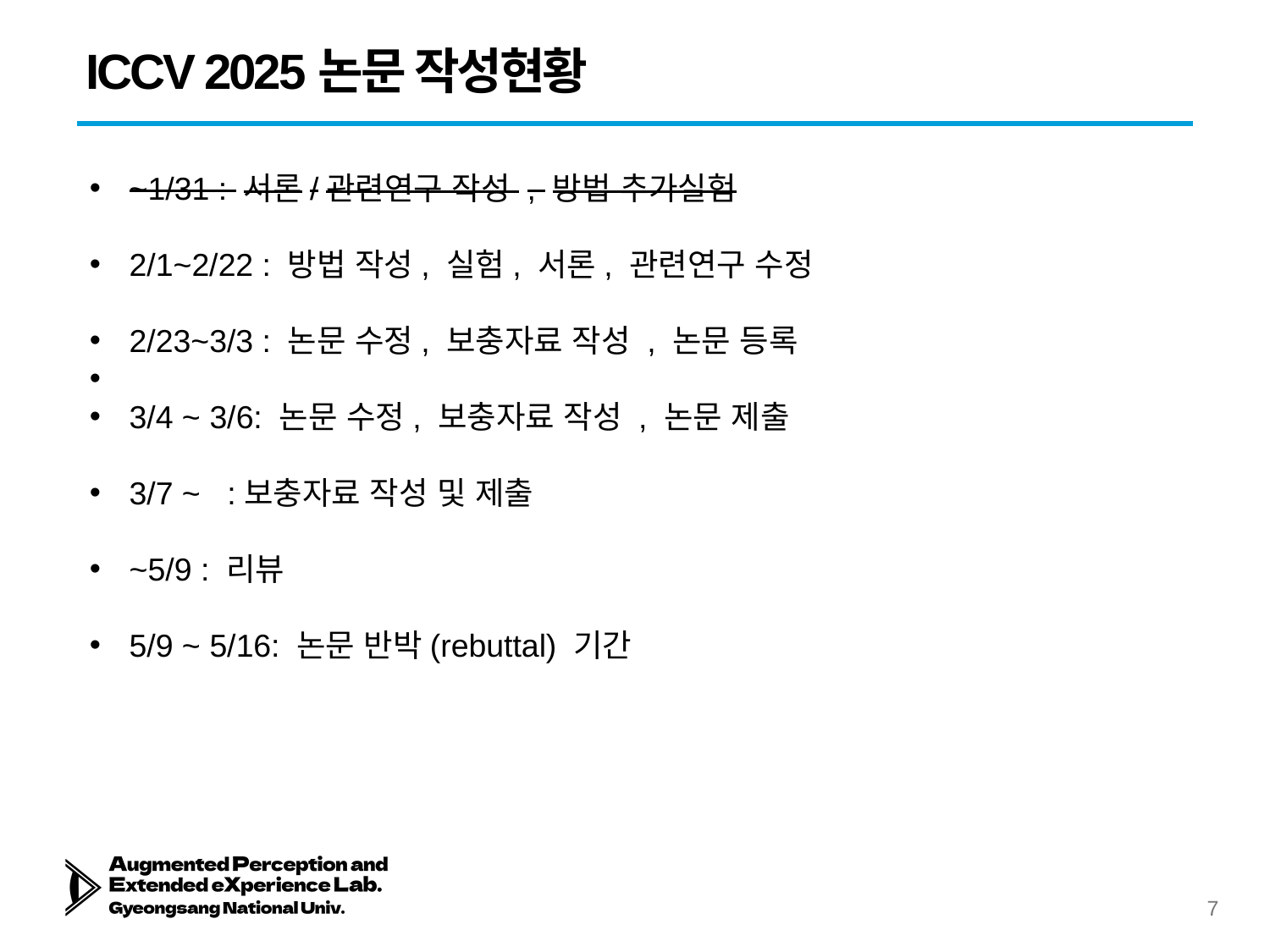

# ICCV 2025논문 작성현황
~1/31 : 서론/관련연구 작성 , 방법 추가실험

2/1~2/22 : 방법 작성, 실험, 서론, 관련연구 수정

2/23~3/3 : 논문 수정, 보충자료 작성 , 논문 등록

3/4 ~ 3/6: 논문 수정, 보충자료 작성 , 논문 제출

3/7 ~   :보충자료 작성 및 제출

~5/9 : 리뷰

5/9 ~ 5/16: 논문 반박(rebuttal) 기간

7